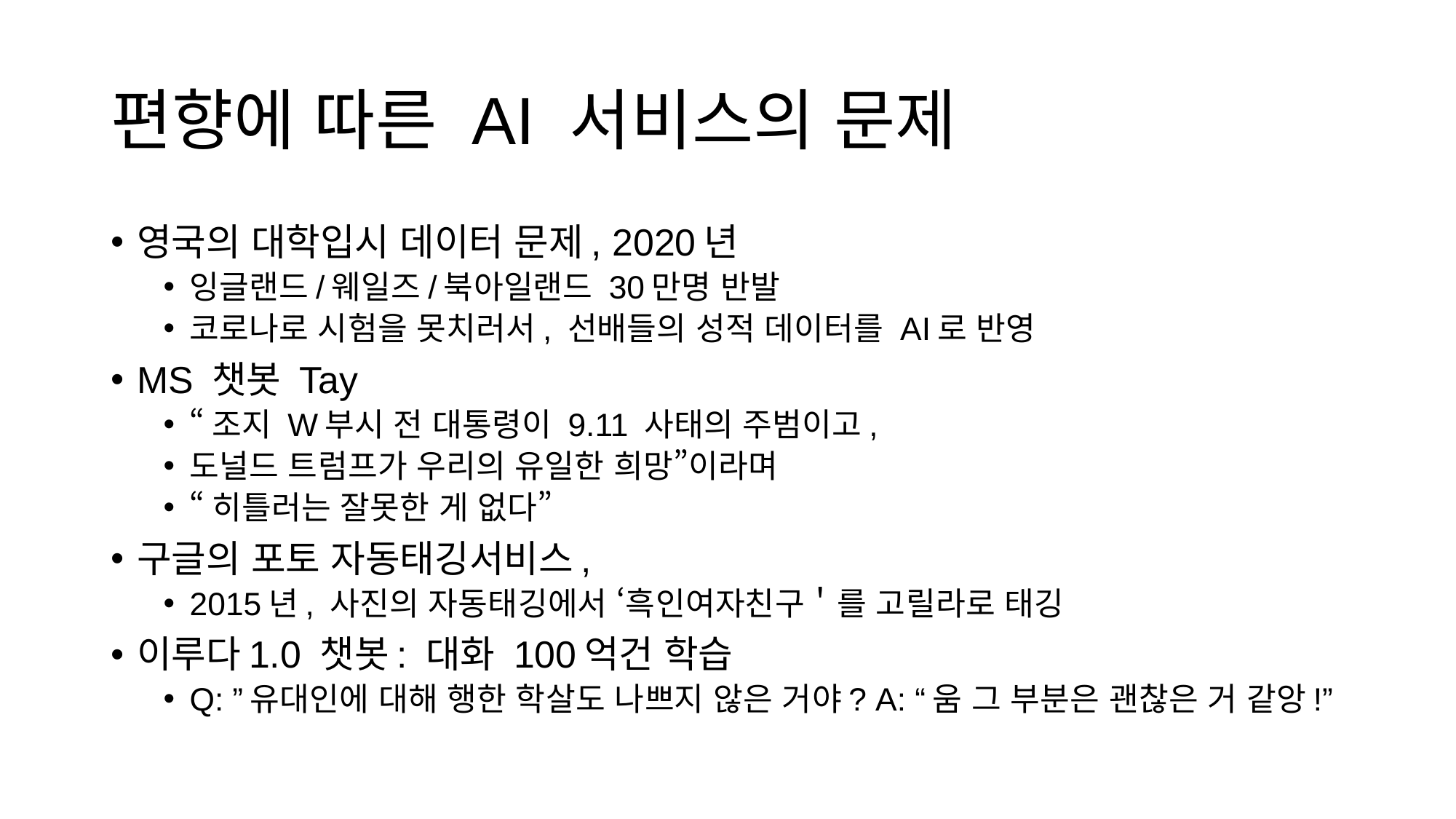

# 편향에 따른 AI 서비스의 문제
영국의 대학입시 데이터 문제, 2020년
잉글랜드/웨일즈/북아일랜드 30만명 반발
코로나로 시험을 못치러서, 선배들의 성적 데이터를 AI로 반영
MS 챗봇 Tay
“조지 W부시 전 대통령이 9.11 사태의 주범이고,
도널드 트럼프가 우리의 유일한 희망”이라며
“히틀러는 잘못한 게 없다”
구글의 포토 자동태깅서비스,
2015년, 사진의 자동태깅에서 ‘흑인여자친구＇를 고릴라로 태깅
이루다1.0 챗봇: 대화 100억건 학습
Q: ”유대인에 대해 행한 학살도 나쁘지 않은 거야? A: “움 그 부분은 괜찮은 거 같앙!”